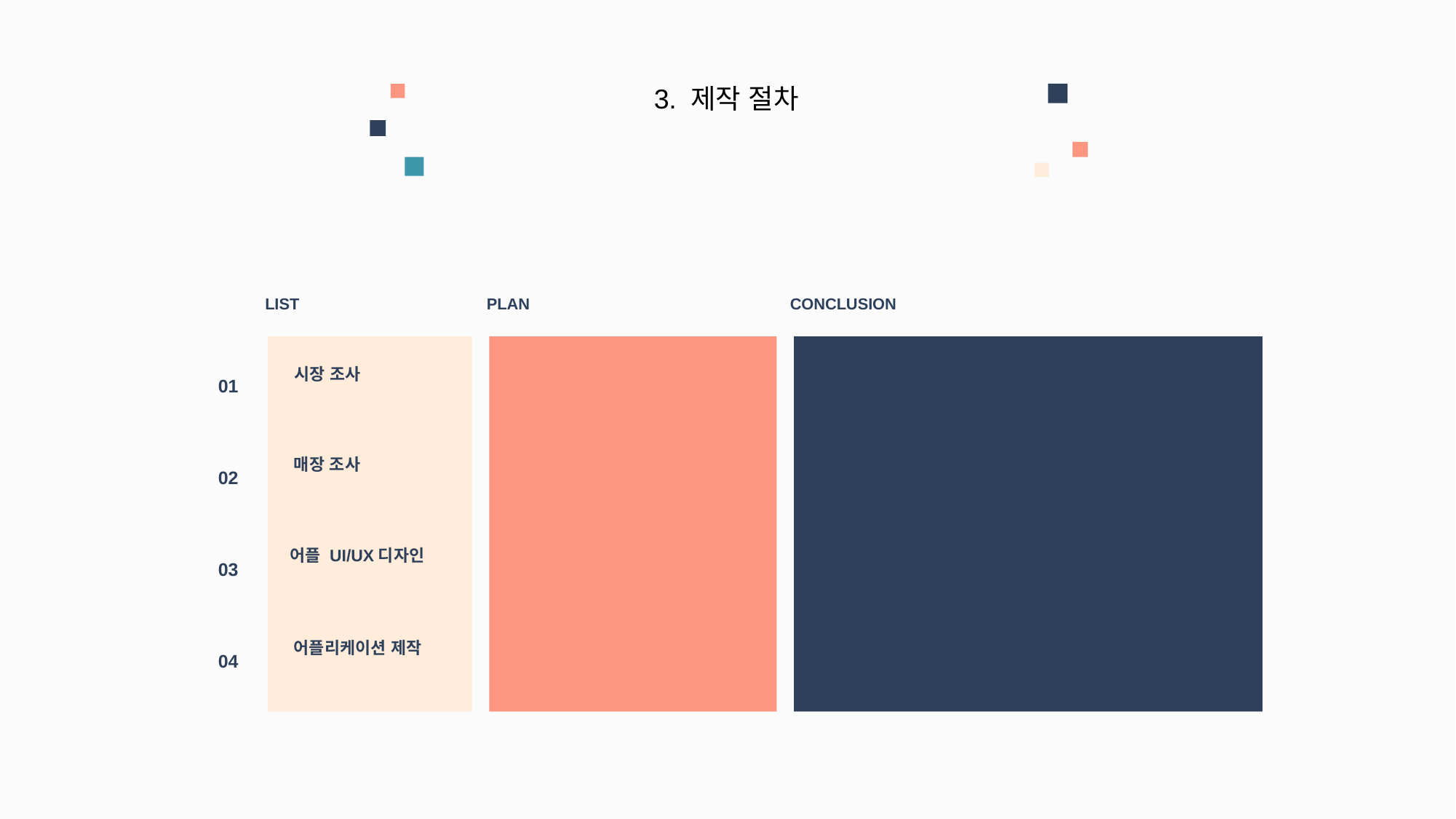

3. 제작 절차

LIST
PLAN
CONCLUSION

시장 조사
배달의 민족, 요기요
유사 어플 탐색 및 계획 수립
01
매장 조사
학교 주변 음식점 메뉴, 가격 조사
학교 주변 음식점 조사
02
어플 UI/UX디자인
어플의 UI/UX 디자인 확정
어플의 전반적인 디자인 확정
03
어플리케이션 제작
레이아웃 배치 및 구현
어플리케이션 개발 시작
04